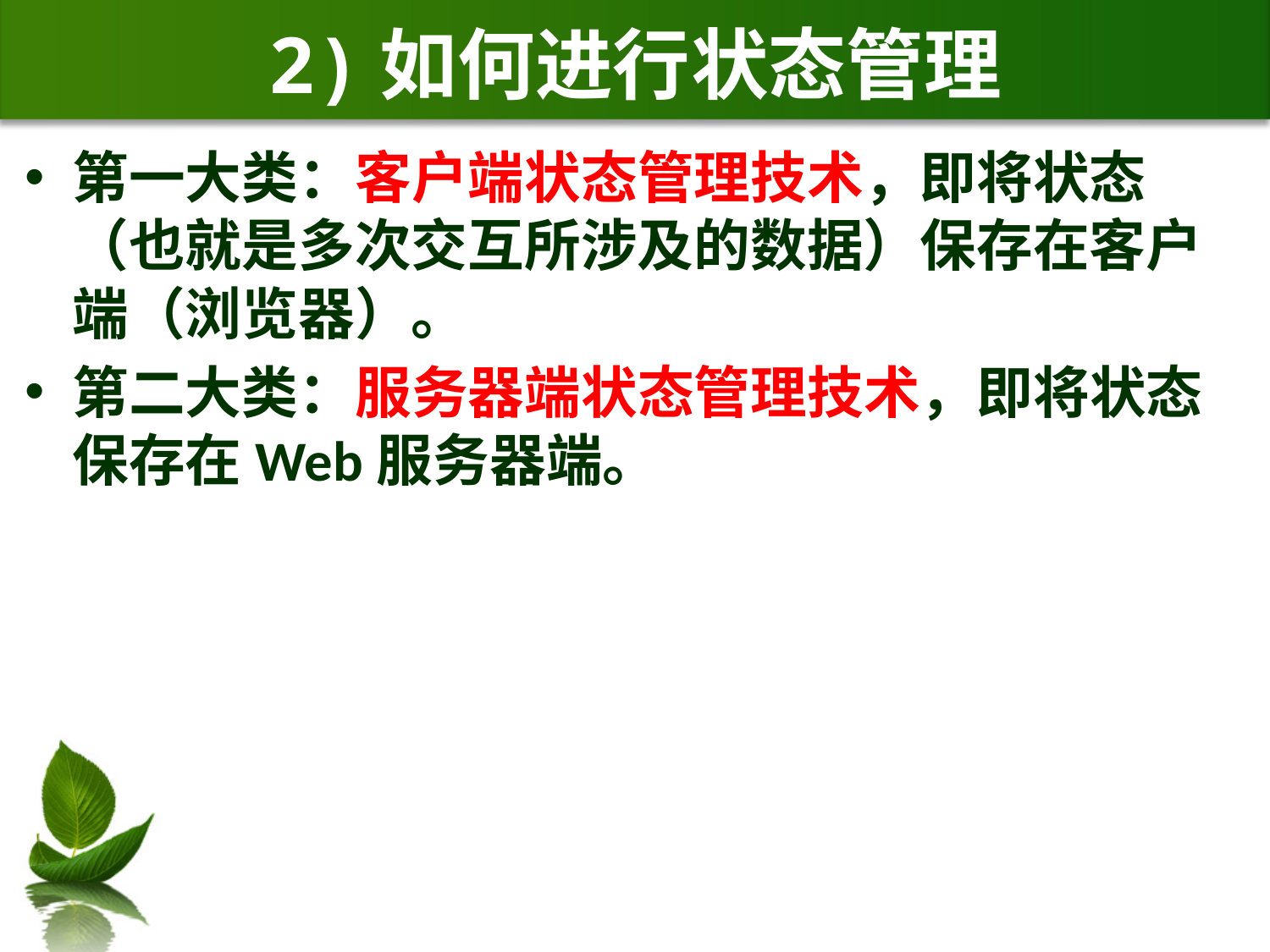

# 2)如何进行状态管理
第一大类：客户端状态管理技术，即将状态（也就是多次交互所涉及的数据）保存在客户端（浏览器）。
第二大类：服务器端状态管理技术，即将状态保存在Web服务器端。